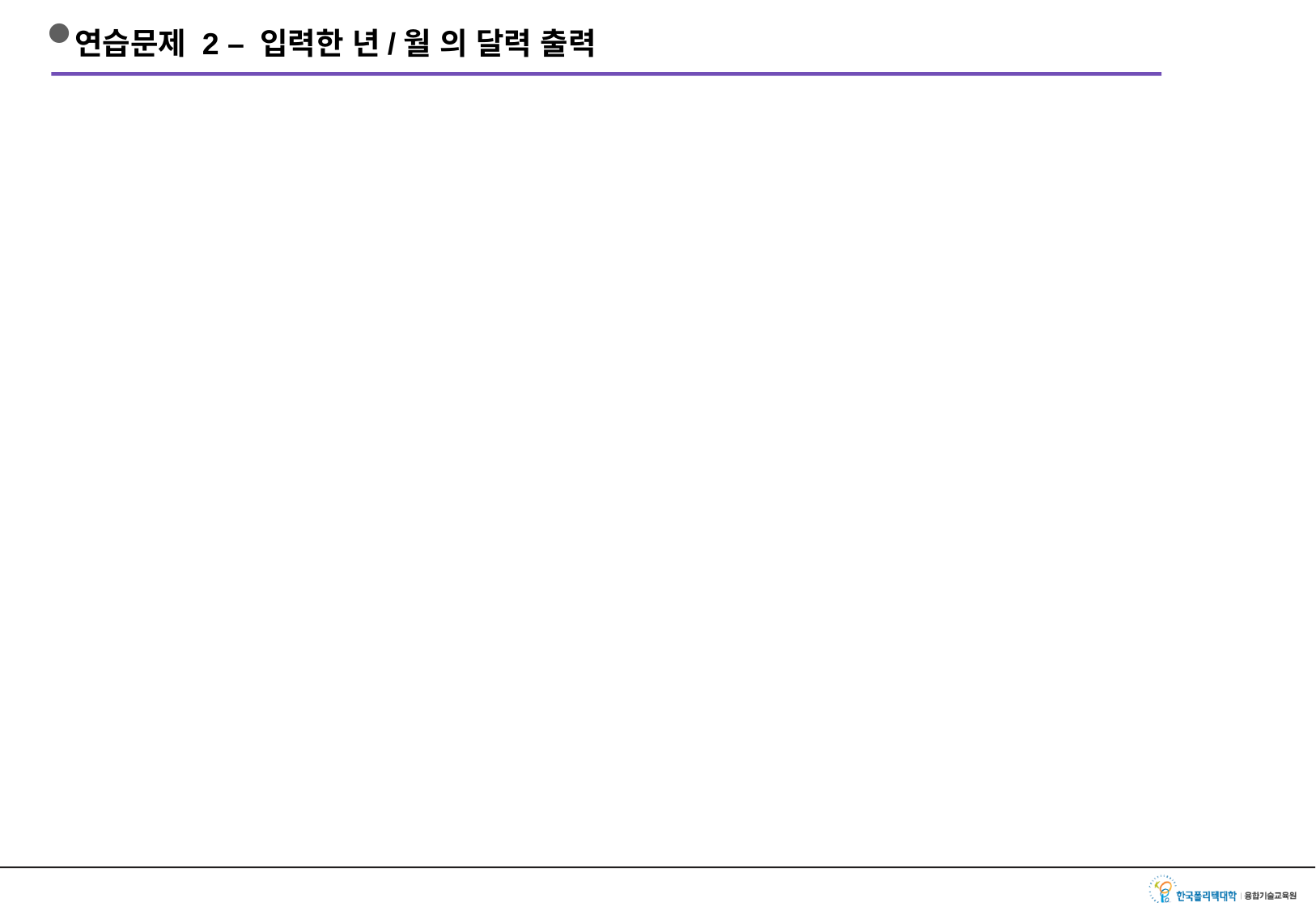

# 연습문제 2 – 입력한 년/월 의 달력 출력

원하는 연도를 입력하세요 : 2004
원하는 달을 입력하세요 : 2

2004년 2월 달력
일 월  화  수  목  금 토
 1   2   3   4   5  6  7
 8   9  10 11 12 13 14
15 16  17 18 19 20 21
22 23  24 25 26 27 28
29